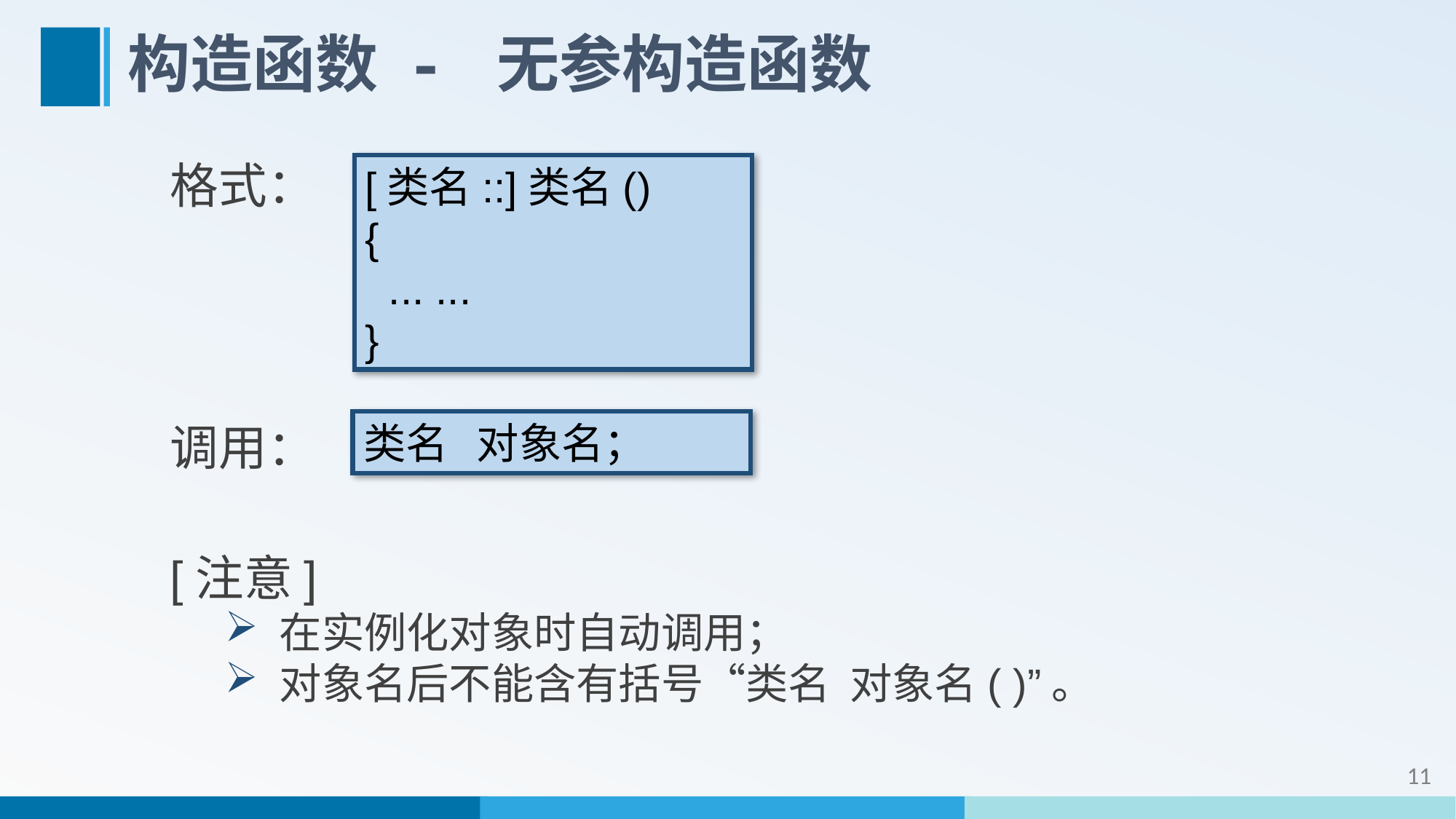

# 构造函数 - 无参构造函数
格式：

调用：
[类名::]类名()
{
  ... ...
}
类名   对象名；
[注意]
在实例化对象时自动调用；
对象名后不能含有括号“类名  对象名( )”。